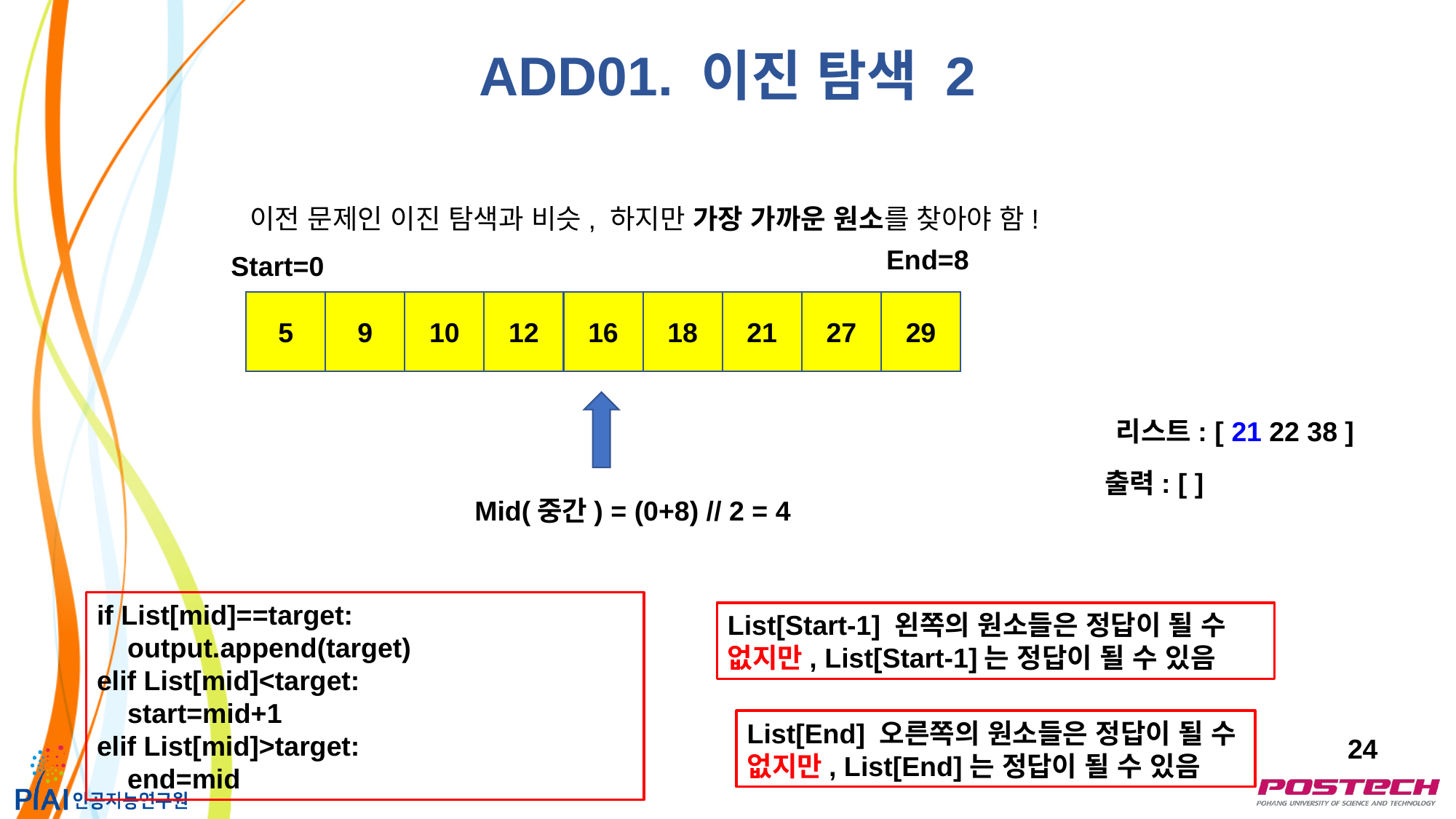

ADD01. 이진 탐색 2

이전 문제인 이진 탐색과 비슷, 하지만 가장 가까운 원소를 찾아야 함!
End=8
Start=0
5
9
10
12
16
18
21
27
29

리스트: [ 21 22 38 ]
출력: [ ]
Mid(중간) = (0+8) // 2 = 4
if List[mid]==target:
    output.append(target)
elif List[mid]<target:
    start=mid+1
elif List[mid]>target:
    end=mid
List[Start-1] 왼쪽의 원소들은 정답이 될 수
없지만, List[Start-1]는 정답이 될 수 있음
List[End] 오른쪽의 원소들은 정답이 될 수
없지만, List[End]는 정답이 될 수 있음